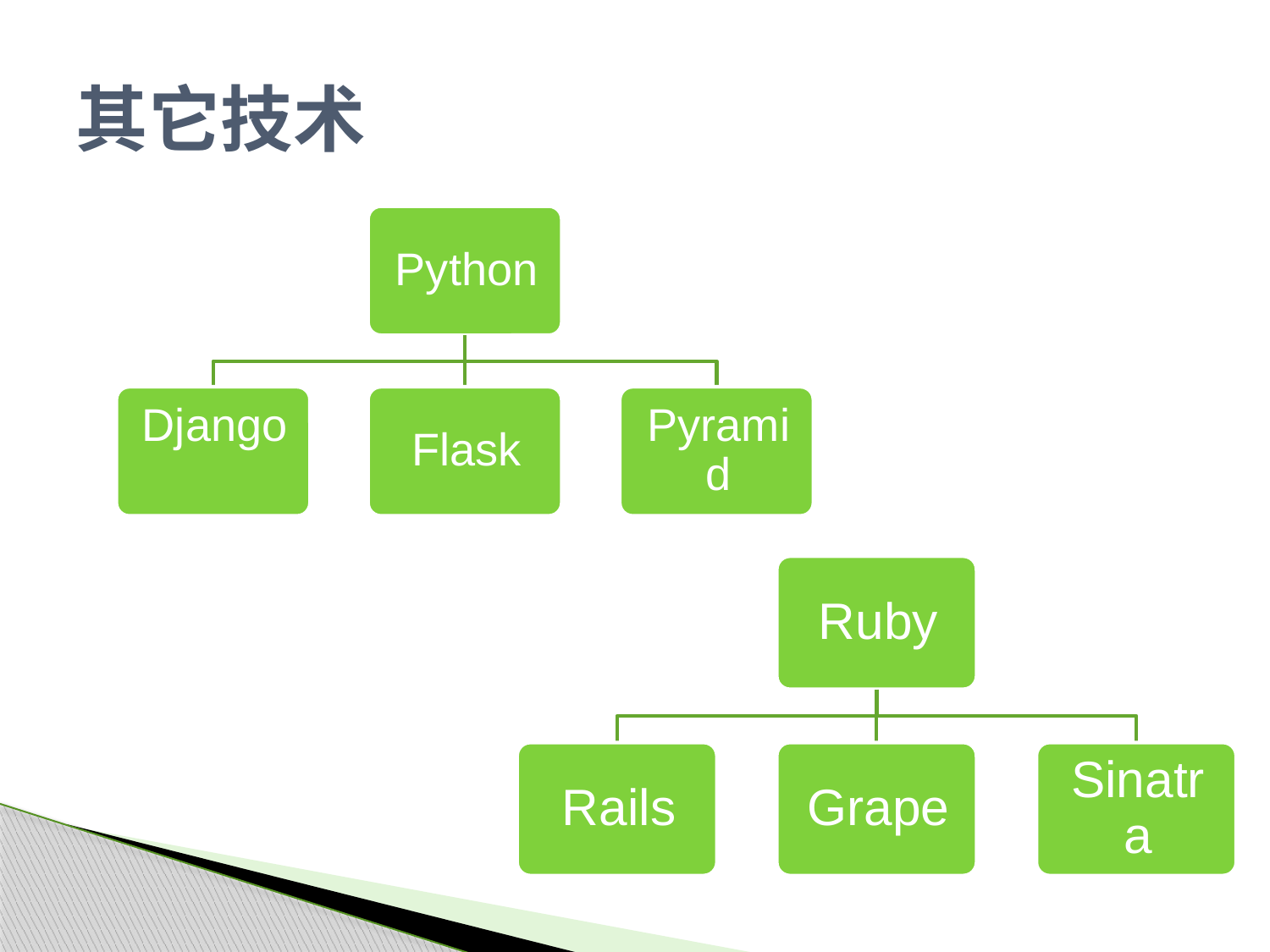

# 其它技术

Python
Django
Flask
Pyramid
Ruby
Rails
Grape
Sinatra